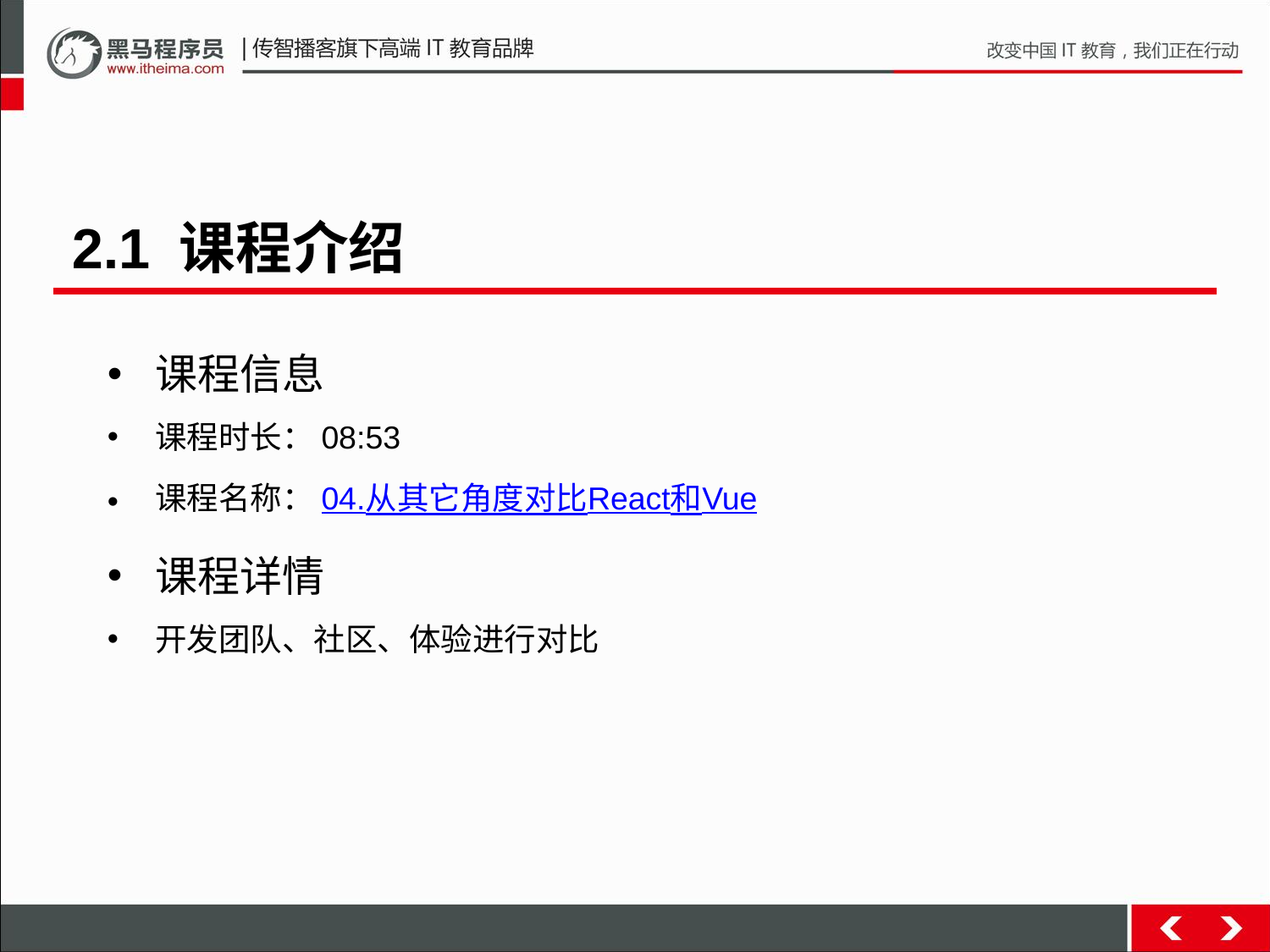

2.1 课程介绍
课程信息
课程时长：08:53
课程名称：04.从其它角度对比React和Vue
课程详情
开发团队、社区、体验进行对比